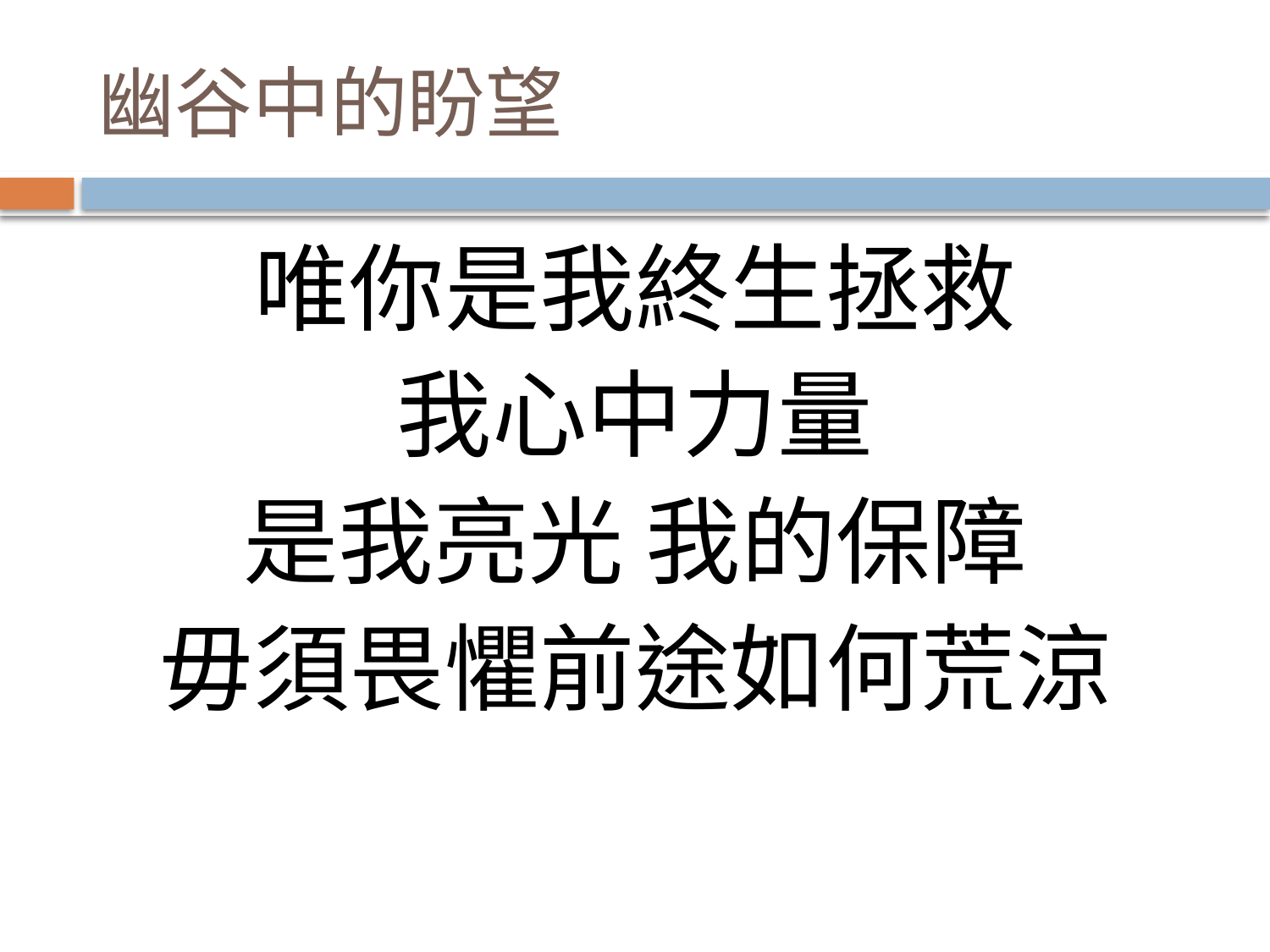

# 幽谷中的盼望
唯你是我終生拯救
我心中力量
是我亮光 我的保障
毋須畏懼前途如何荒涼